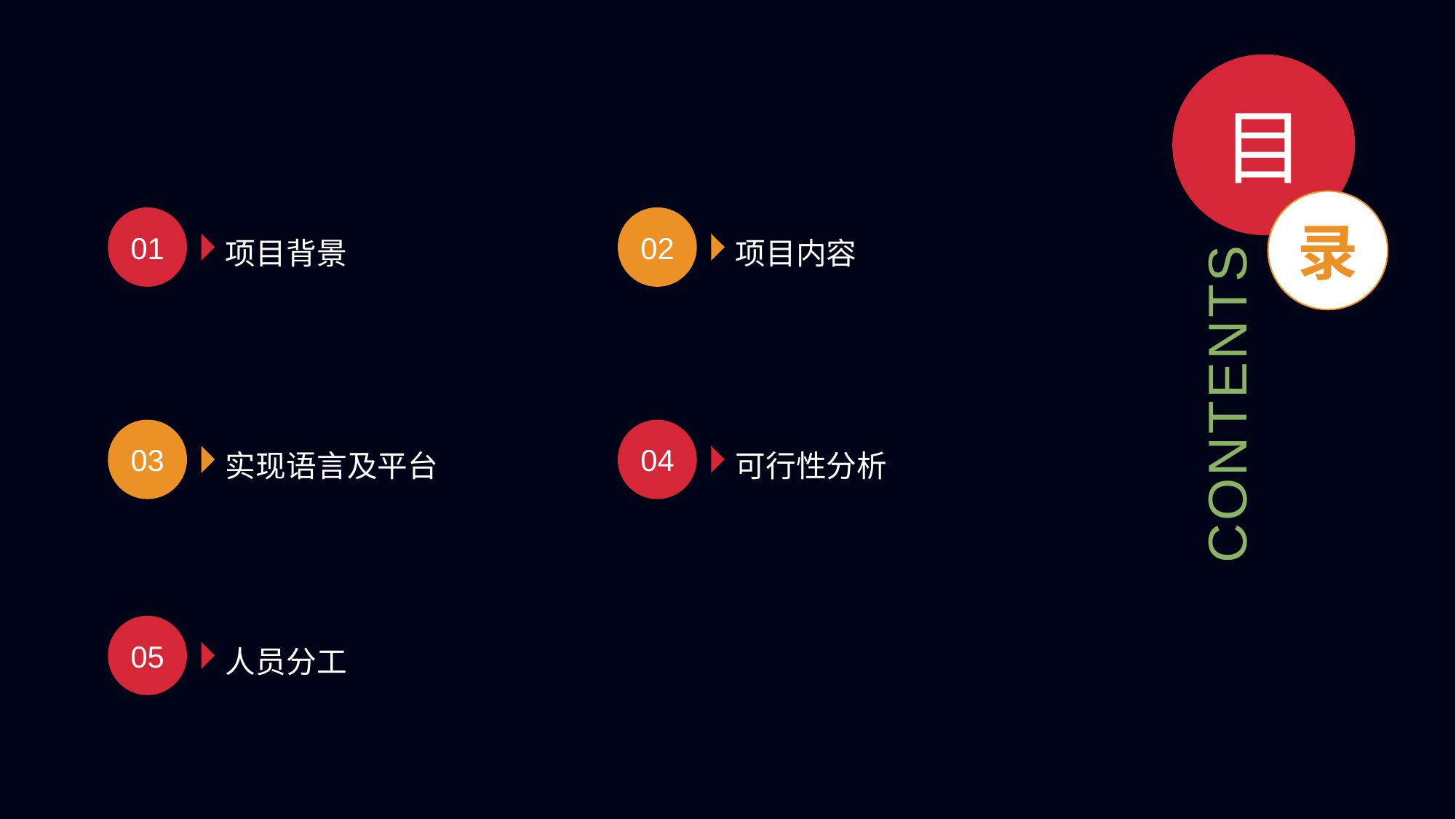

目
项目背景
01
项目内容
02
录
CONTENTS
实现语言及平台
03
可行性分析
04
人员分工
05